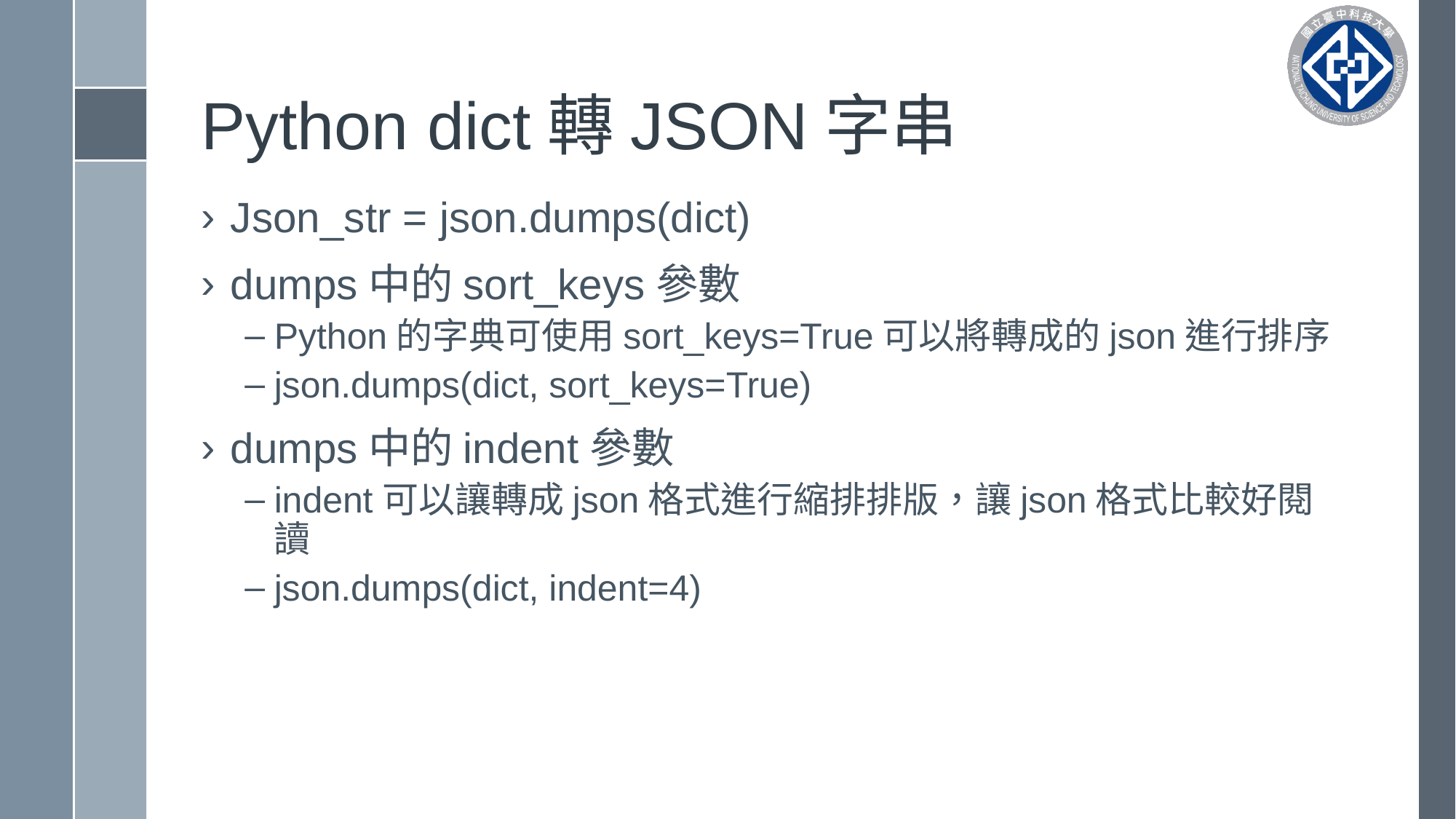

# Python dict轉JSON字串
Json_str = json.dumps(dict)
dumps中的sort_keys參數
Python的字典可使用sort_keys=True可以將轉成的json進行排序
json.dumps(dict, sort_keys=True)
dumps中的indent參數
indent可以讓轉成json格式進行縮排排版，讓json格式比較好閱讀
json.dumps(dict, indent=4)